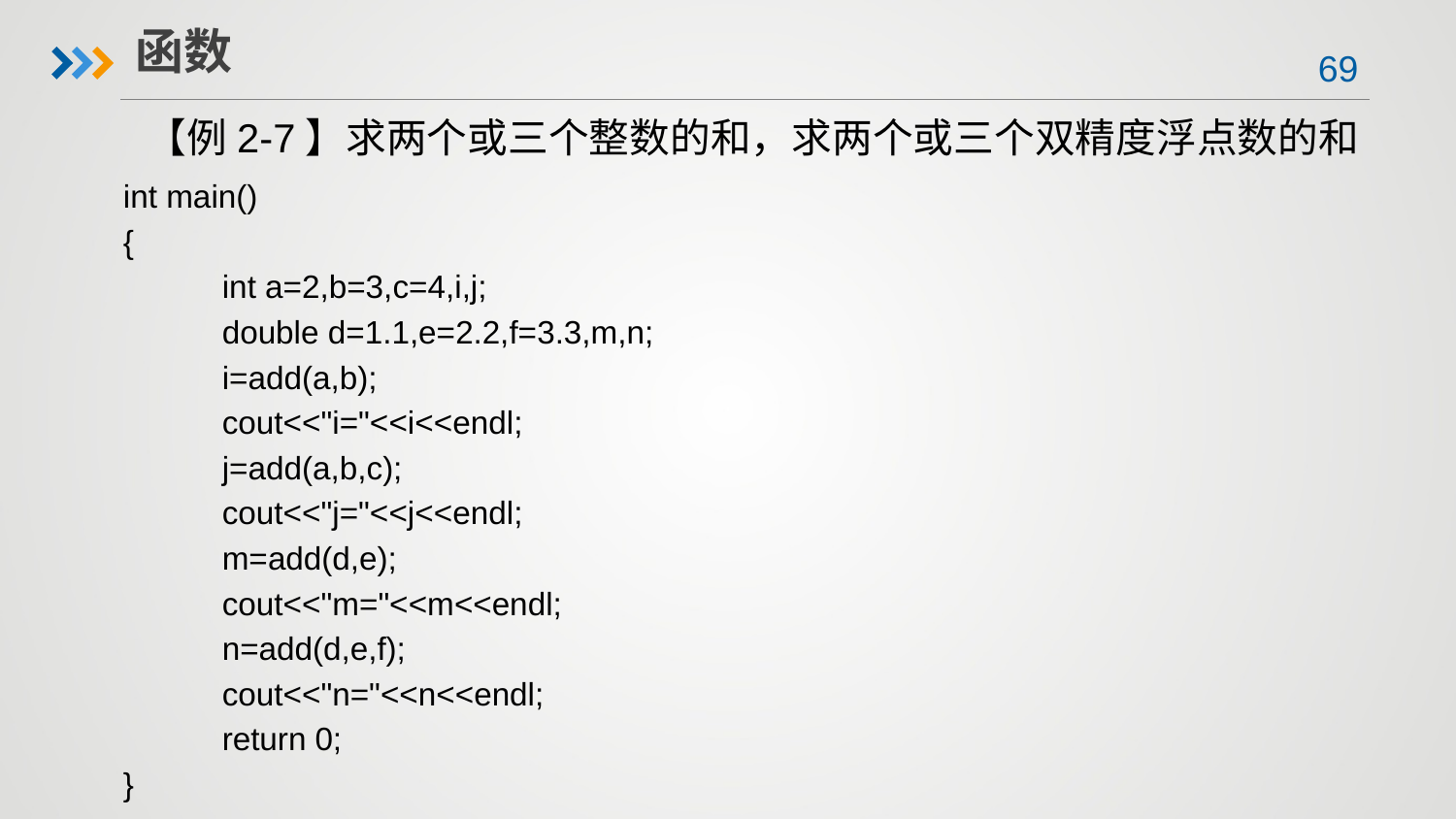

函数
【例2-7】求两个或三个整数的和，求两个或三个双精度浮点数的和
int main()
{
           int a=2,b=3,c=4,i,j;
           double d=1.1,e=2.2,f=3.3,m,n;
           i=add(a,b);
           cout<<"i="<<i<<endl;
           j=add(a,b,c);
           cout<<"j="<<j<<endl;
           m=add(d,e);
           cout<<"m="<<m<<endl;
           n=add(d,e,f);
           cout<<"n="<<n<<endl;
           return 0;
}